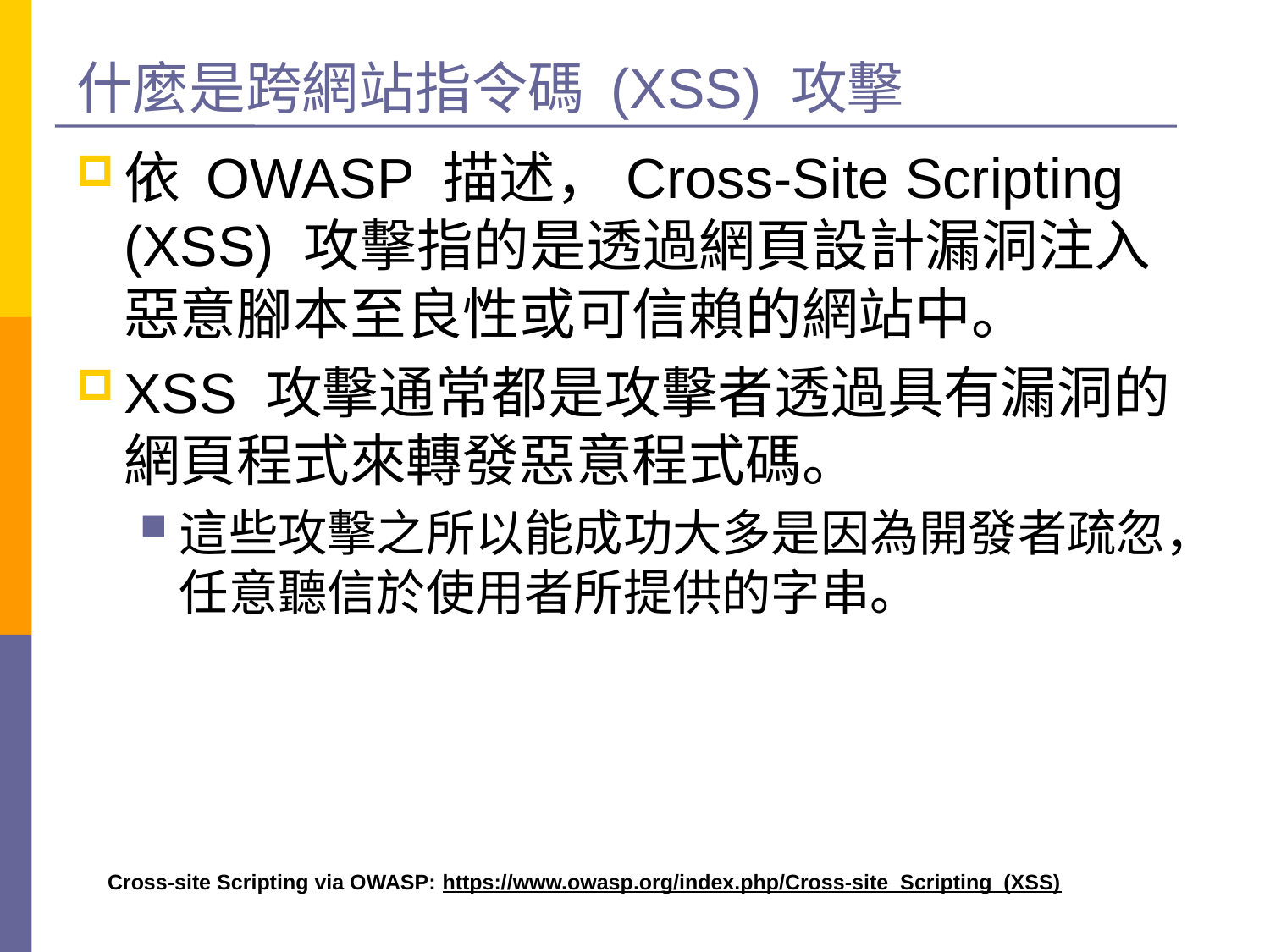

# 什麼是跨網站指令碼 (XSS) 攻擊
依 OWASP 描述，Cross-Site Scripting (XSS) 攻擊指的是透過網頁設計漏洞注入惡意腳本至良性或可信賴的網站中。
XSS 攻擊通常都是攻擊者透過具有漏洞的網頁程式來轉發惡意程式碼。
這些攻擊之所以能成功大多是因為開發者疏忽，任意聽信於使用者所提供的字串。
Cross-site Scripting via OWASP: https://www.owasp.org/index.php/Cross-site_Scripting_(XSS)